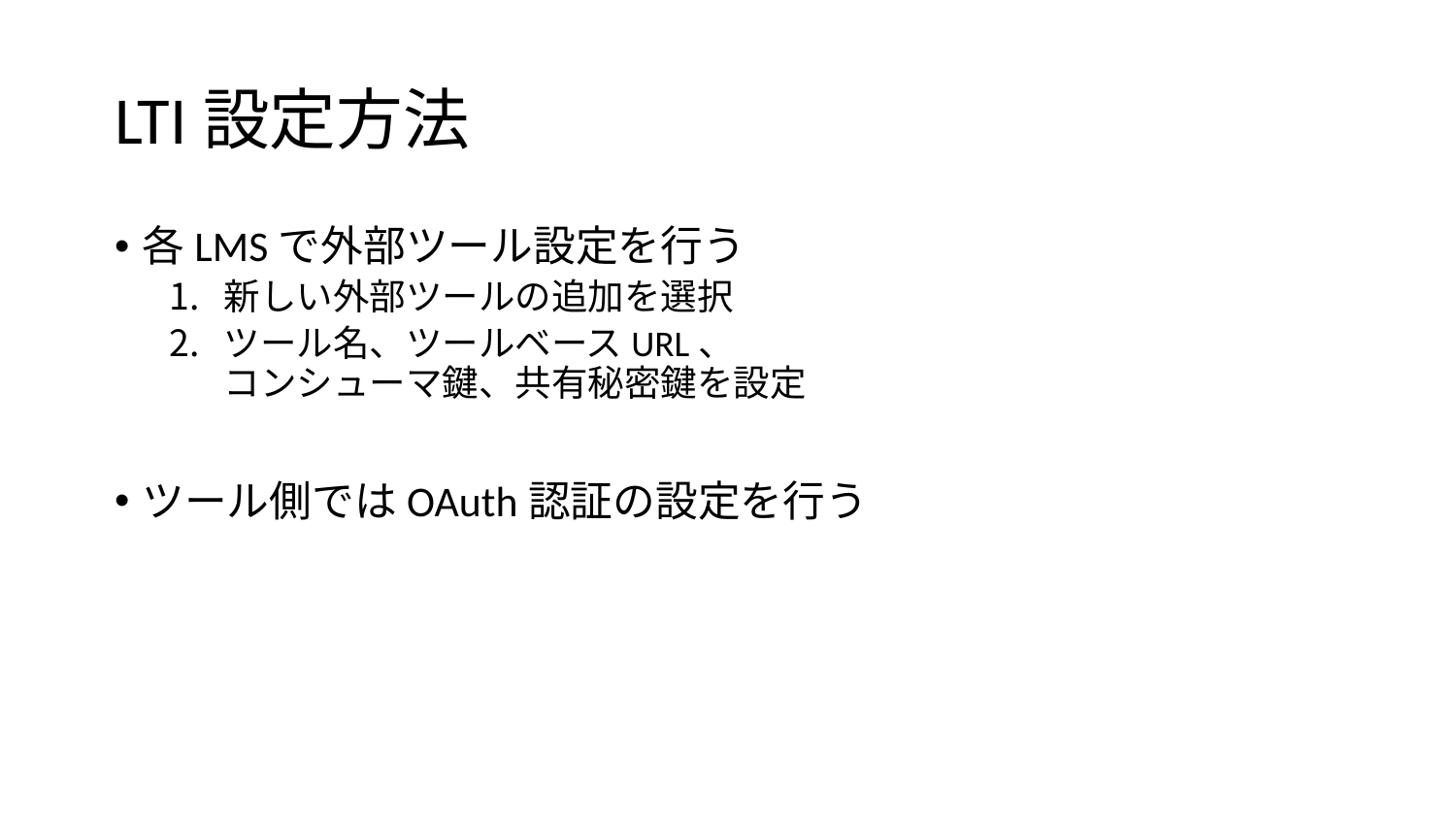

# LTI設定方法
各LMSで外部ツール設定を行う
新しい外部ツールの追加を選択
ツール名、ツールベースURL、
コンシューマ鍵、共有秘密鍵を設定

ツール側ではOAuth認証の設定を行う